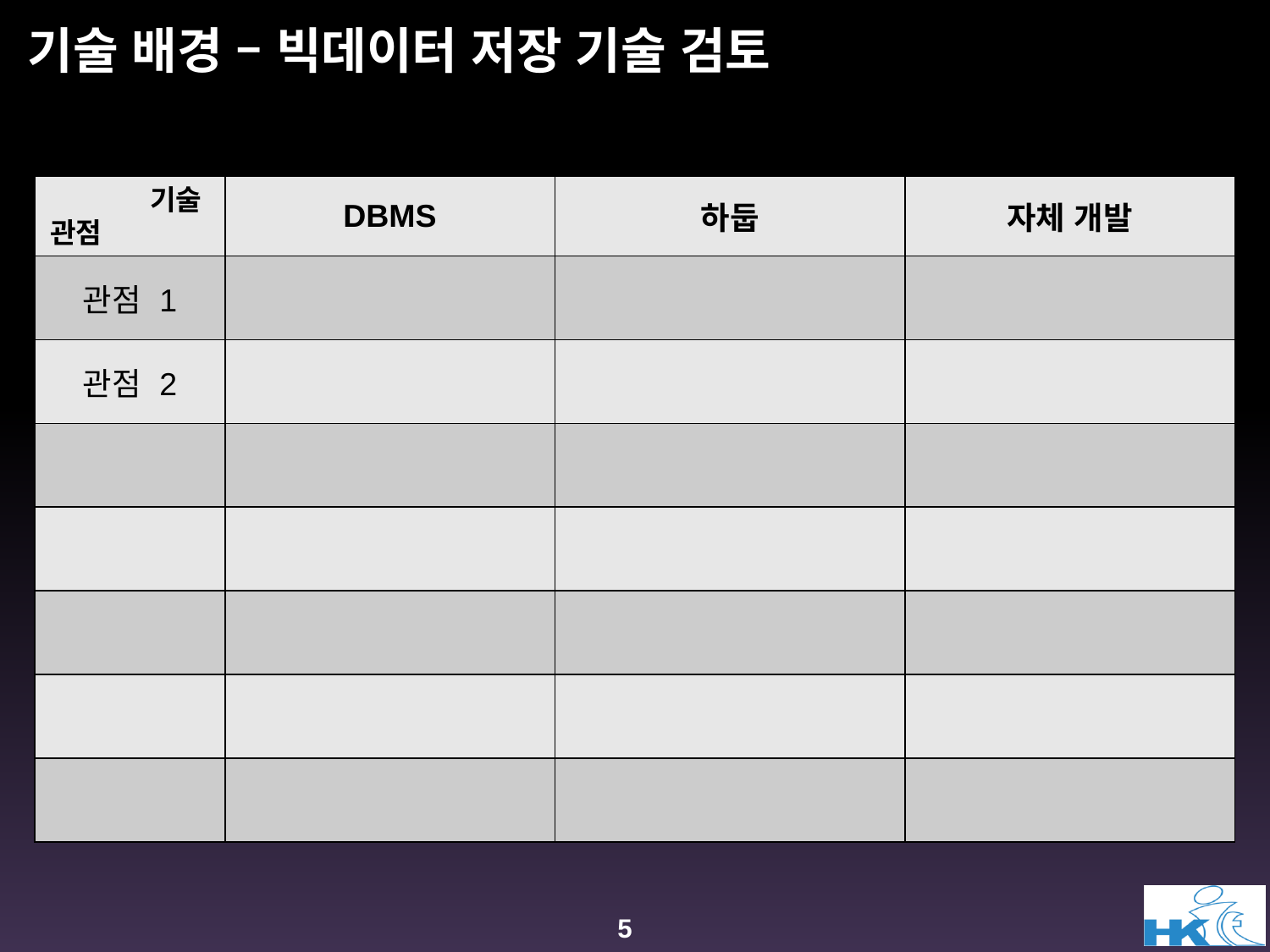

# 기술 배경 – 빅데이터 저장 기술 검토
|  | DBMS | 하둡 | 자체 개발 |
| --- | --- | --- | --- |
| 관점 1 |  |  |  |
| 관점 2 |  |  |  |
|  |  |  |  |
|  |  |  |  |
|  |  |  |  |
|  |  |  |  |
|  |  |  |  |
기술
관점
5